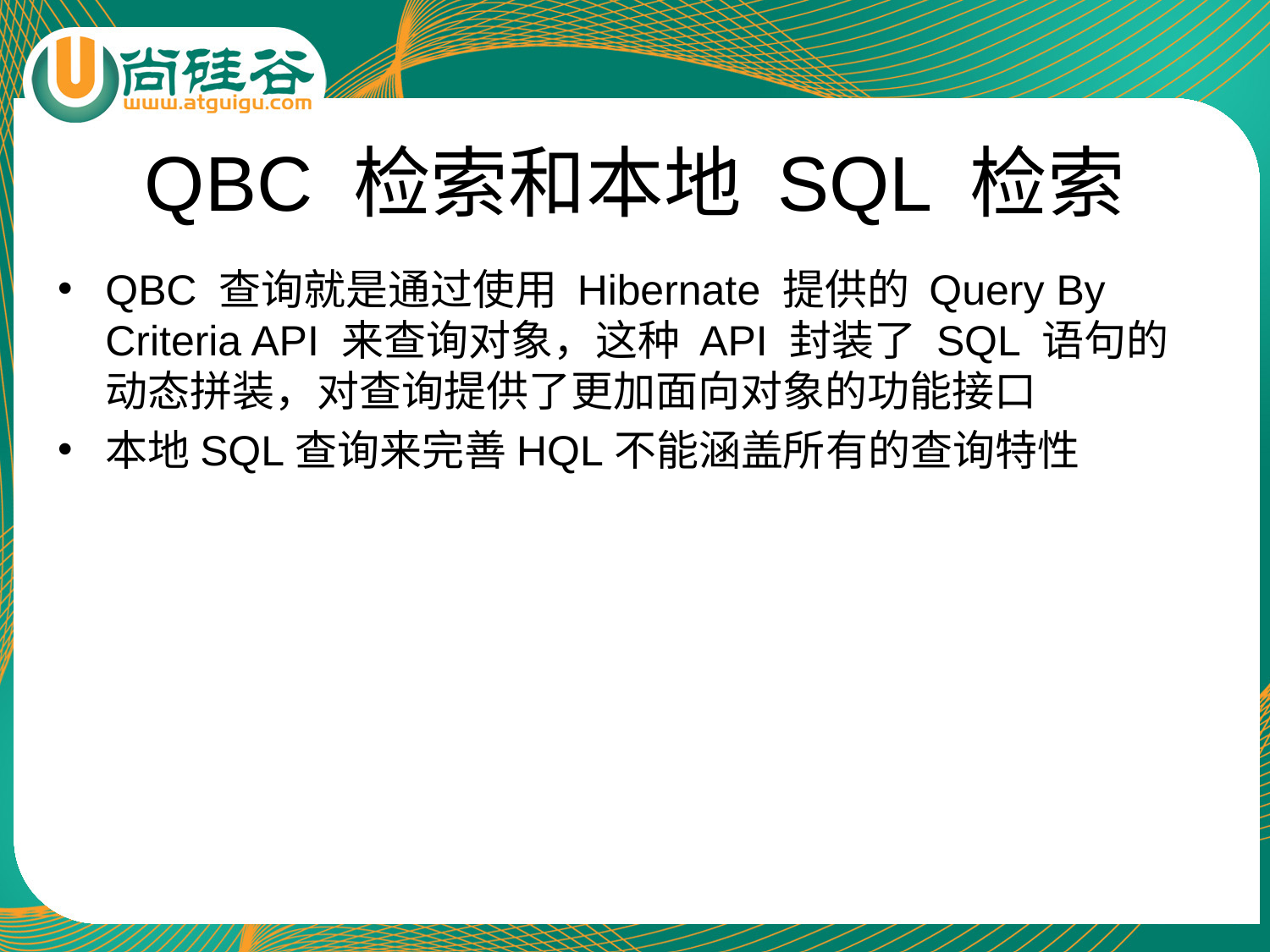

# QBC 检索和本地 SQL 检索
QBC 查询就是通过使用 Hibernate 提供的 Query By Criteria API 来查询对象，这种 API 封装了 SQL 语句的动态拼装，对查询提供了更加面向对象的功能接口
本地SQL查询来完善HQL不能涵盖所有的查询特性